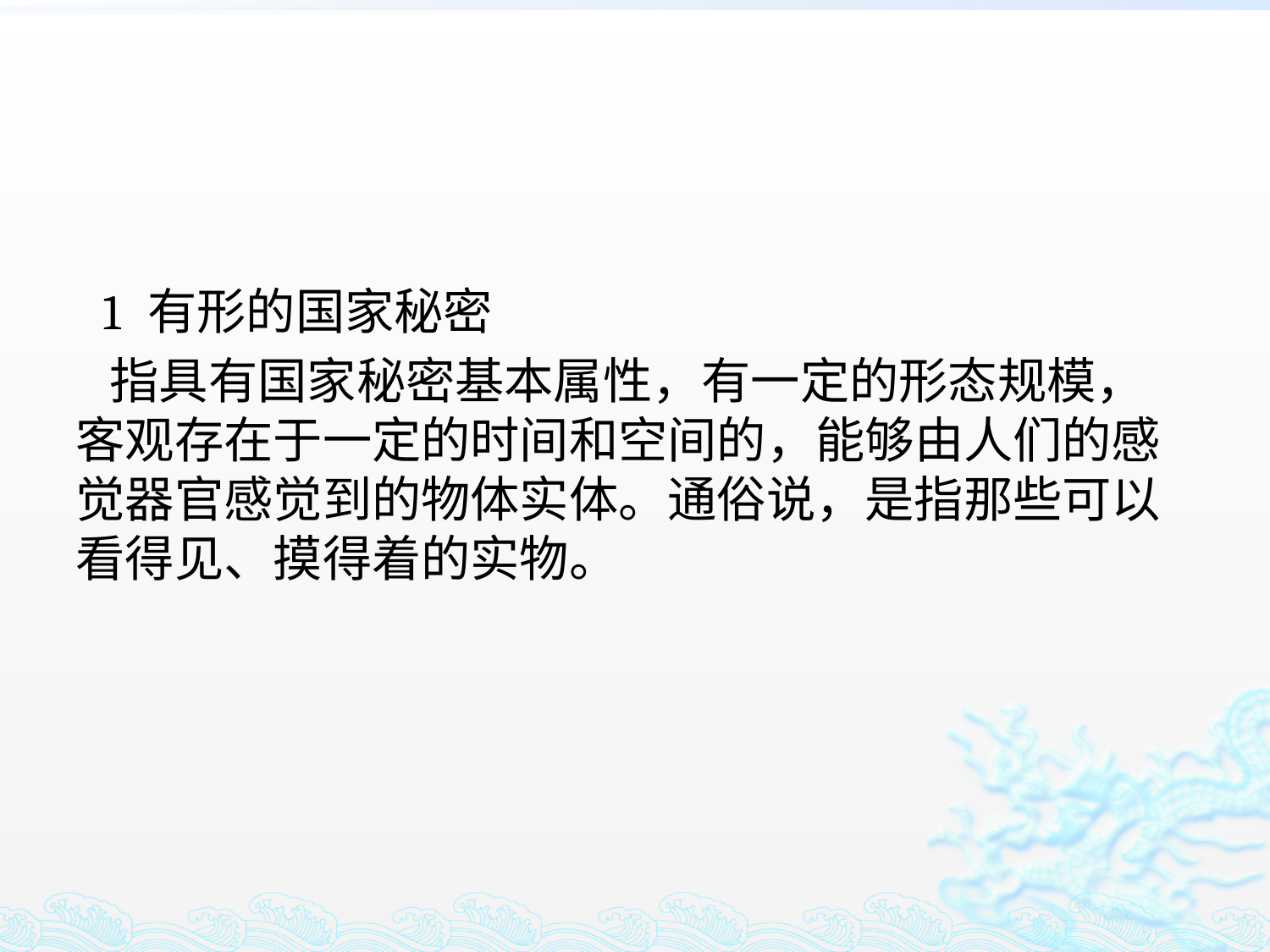

#

  1 有形的国家秘密
  指具有国家秘密基本属性，有一定的形态规模，客观存在于一定的时间和空间的，能够由人们的感觉器官感觉到的物体实体。通俗说，是指那些可以看得见、摸得着的实物。